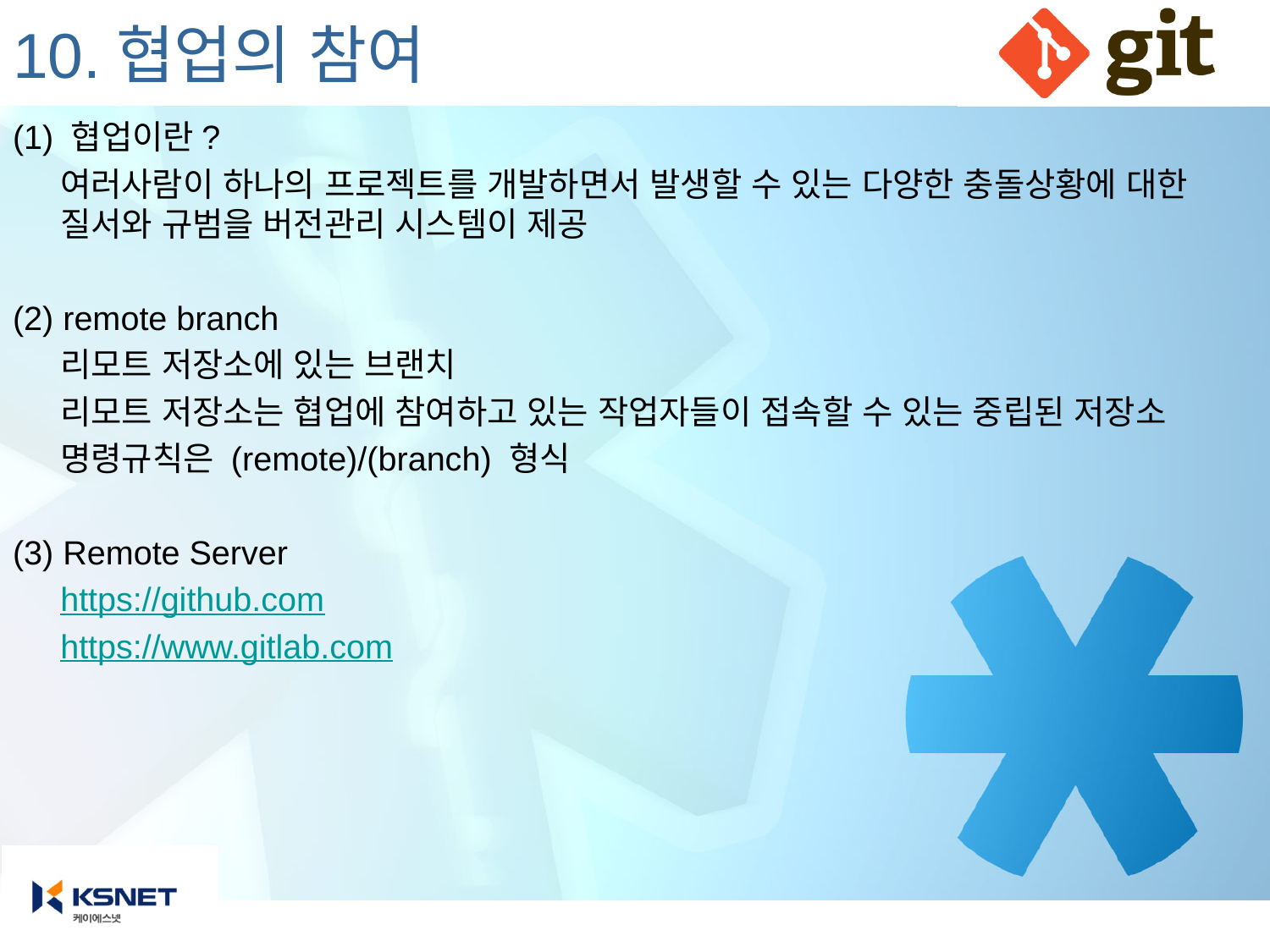

# 10.협업의 참여
(1) 협업이란?
	여러사람이 하나의 프로젝트를 개발하면서 발생할 수 있는 다양한 충돌상황에 대한 질서와 규범을 버전관리 시스템이 제공

(2) remote branch
	리모트 저장소에 있는 브랜치
	리모트 저장소는 협업에 참여하고 있는 작업자들이 접속할 수 있는 중립된 저장소
	명령규칙은 (remote)/(branch) 형식

(3) Remote Server
	https://github.com
	https://www.gitlab.com